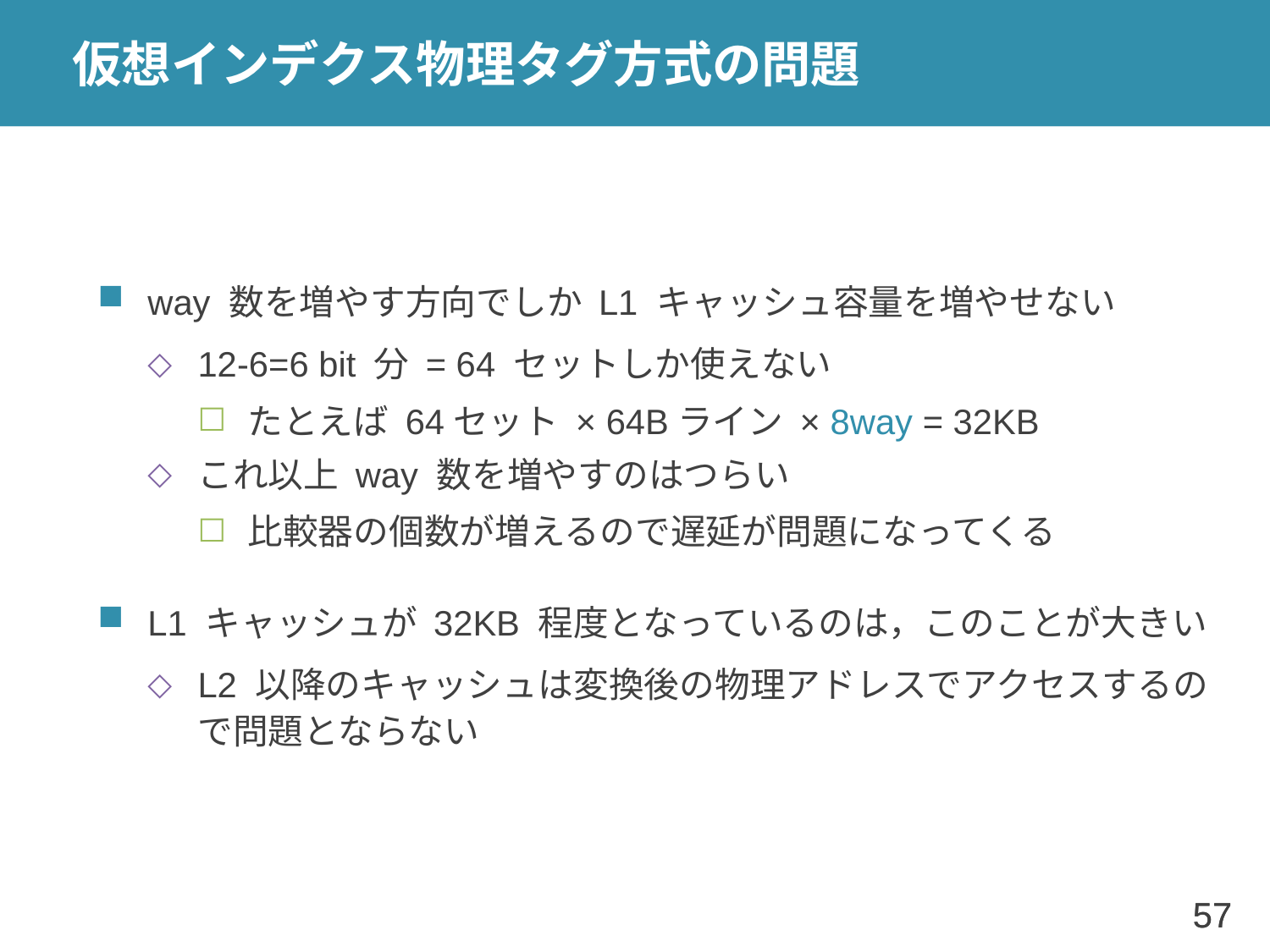

# 仮想インデクス物理タグ方式の問題
way 数を増やす方向でしか L1 キャッシュ容量を増やせない
12-6=6 bit 分 = 64 セットしか使えない
たとえば 64セット × 64Bライン × 8way = 32KB
これ以上 way 数を増やすのはつらい
比較器の個数が増えるので遅延が問題になってくる
L1 キャッシュが 32KB 程度となっているのは，このことが大きい
L2 以降のキャッシュは変換後の物理アドレスでアクセスするので問題とならない